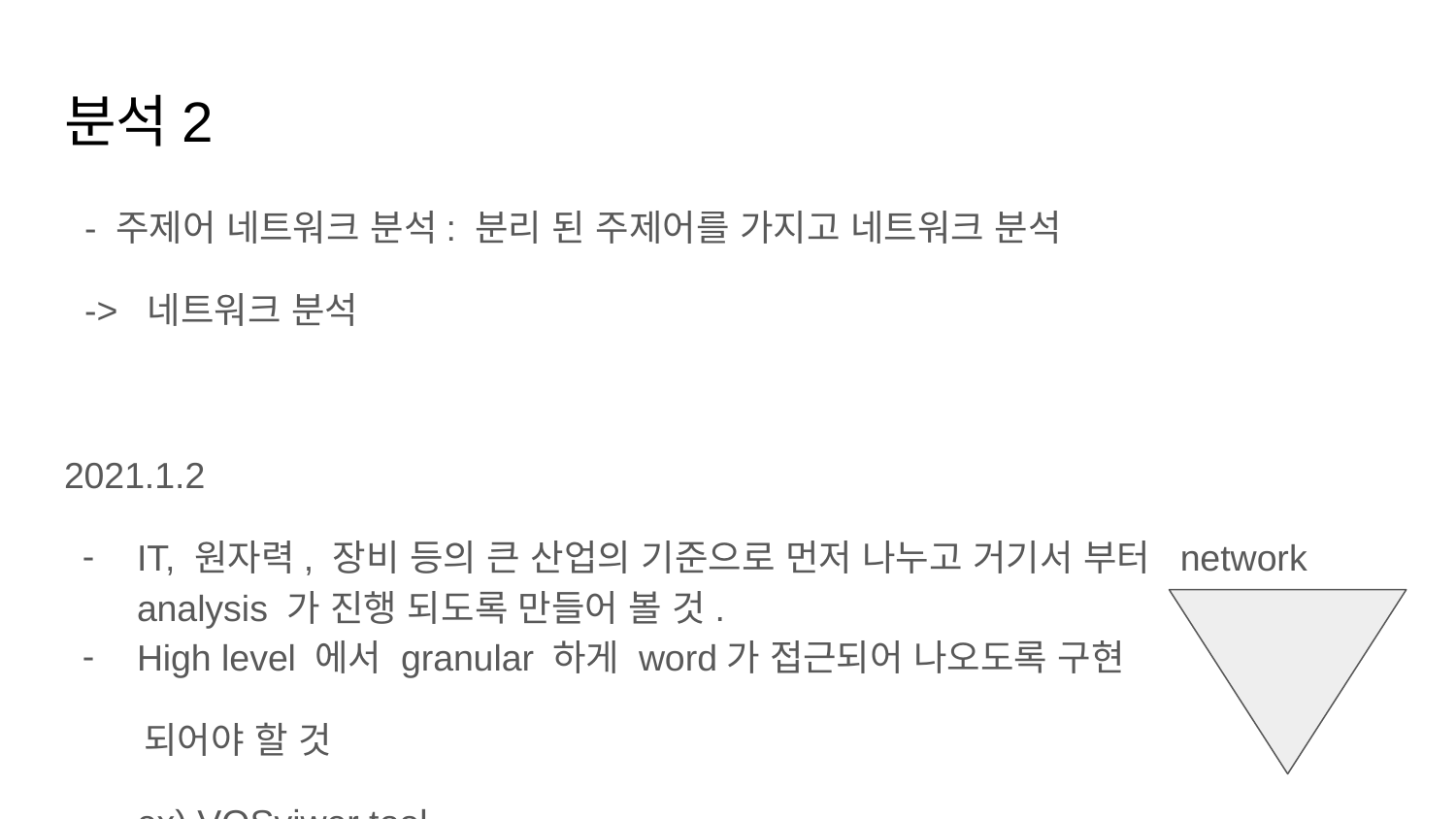

# 분석2
  - 주제어 네트워크 분석: 분리 된 주제어를 가지고 네트워크 분석
  ->  네트워크 분석

2021.1.2
IT, 원자력, 장비 등의 큰 산업의 기준으로 먼저 나누고 거기서 부터  network analysis 가 진행 되도록 만들어 볼 것.
High level 에서 granular 하게 word가 접근되어 나오도록 구현
       되어야 할 것
ex) VOSviwer tool